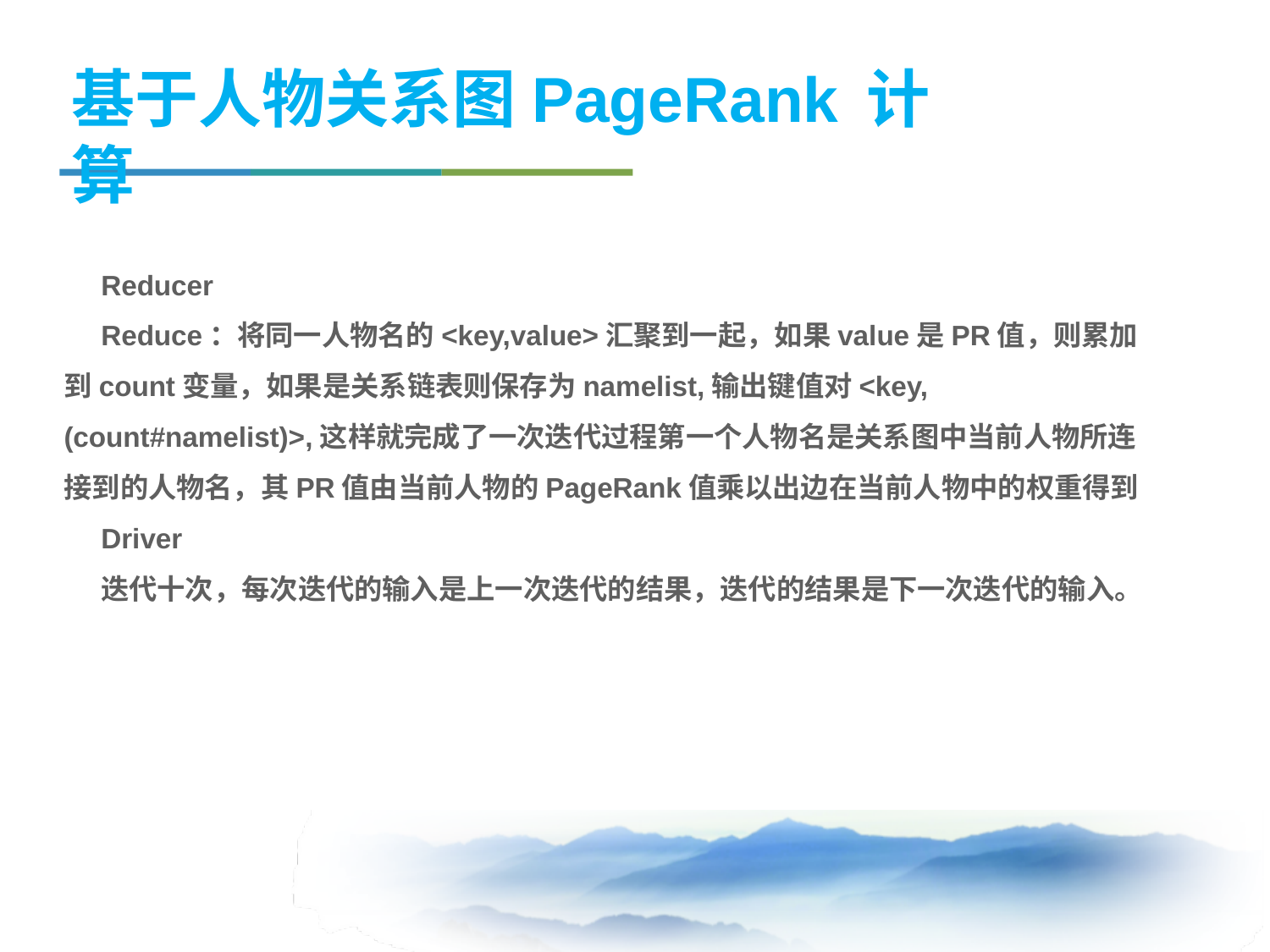

基于人物关系图PageRank 计算

Reducer
Reduce：将同一人物名的<key,value>汇聚到一起，如果value是PR值，则累加到count变量，如果是关系链表则保存为namelist,输出键值对<key,(count#namelist)>,这样就完成了一次迭代过程第一个人物名是关系图中当前人物所连接到的人物名，其PR值由当前人物的PageRank值乘以出边在当前人物中的权重得到
Driver
迭代十次，每次迭代的输入是上一次迭代的结果，迭代的结果是下一次迭代的输入。